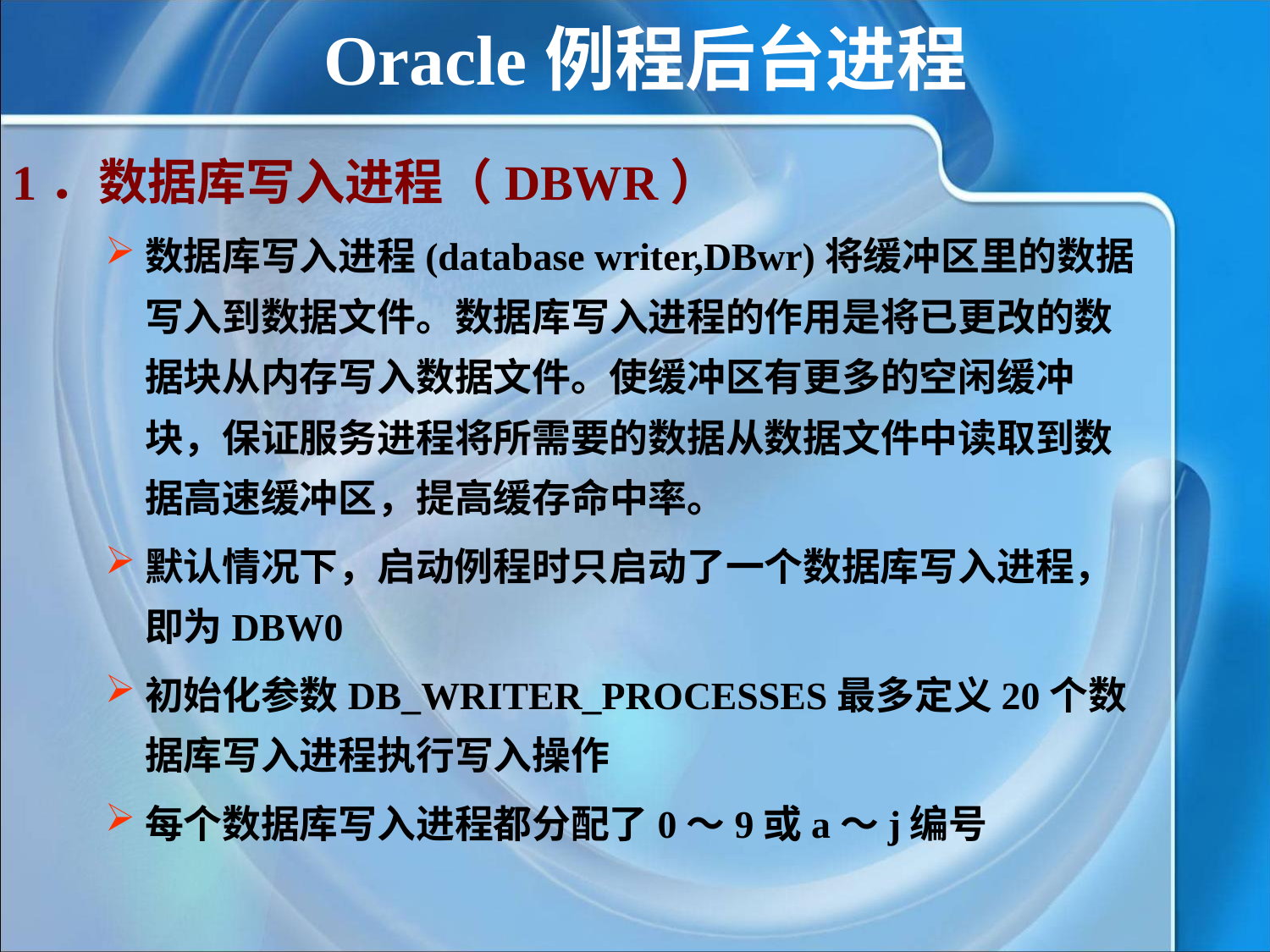

Oracle例程后台进程
1．数据库写入进程（DBWR）
数据库写入进程(database writer,DBwr)将缓冲区里的数据写入到数据文件。数据库写入进程的作用是将已更改的数据块从内存写入数据文件。使缓冲区有更多的空闲缓冲块，保证服务进程将所需要的数据从数据文件中读取到数据高速缓冲区，提高缓存命中率。
默认情况下，启动例程时只启动了一个数据库写入进程，即为DBW0
初始化参数DB_WRITER_PROCESSES最多定义20个数据库写入进程执行写入操作
每个数据库写入进程都分配了0～9或a～j编号
41